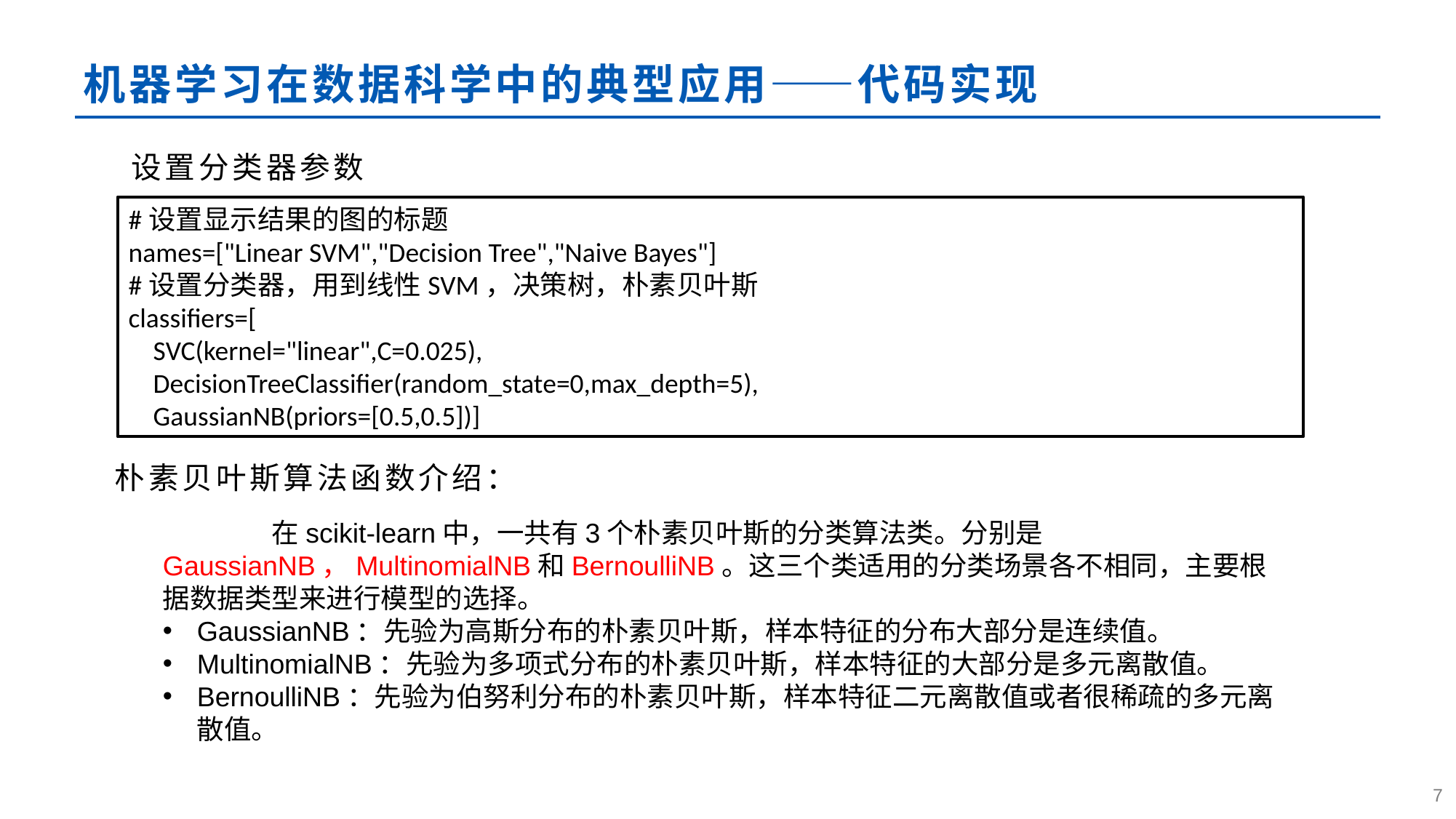

# 机器学习在数据科学中的典型应用——代码实现
设置分类器参数
#设置显示结果的图的标题
names=["Linear SVM","Decision Tree","Naive Bayes"]
#设置分类器，用到线性SVM，决策树，朴素贝叶斯
classifiers=[
    SVC(kernel="linear",C=0.025),
    DecisionTreeClassifier(random_state=0,max_depth=5),
    GaussianNB(priors=[0.5,0.5])]
朴素贝叶斯算法函数介绍：
	在scikit-learn中，一共有3个朴素贝叶斯的分类算法类。分别是GaussianNB，MultinomialNB和BernoulliNB。这三个类适用的分类场景各不相同，主要根据数据类型来进行模型的选择。
GaussianNB：先验为高斯分布的朴素贝叶斯，样本特征的分布大部分是连续值。
MultinomialNB：先验为多项式分布的朴素贝叶斯，样本特征的大部分是多元离散值。
BernoulliNB：先验为伯努利分布的朴素贝叶斯，样本特征二元离散值或者很稀疏的多元离散值。
7